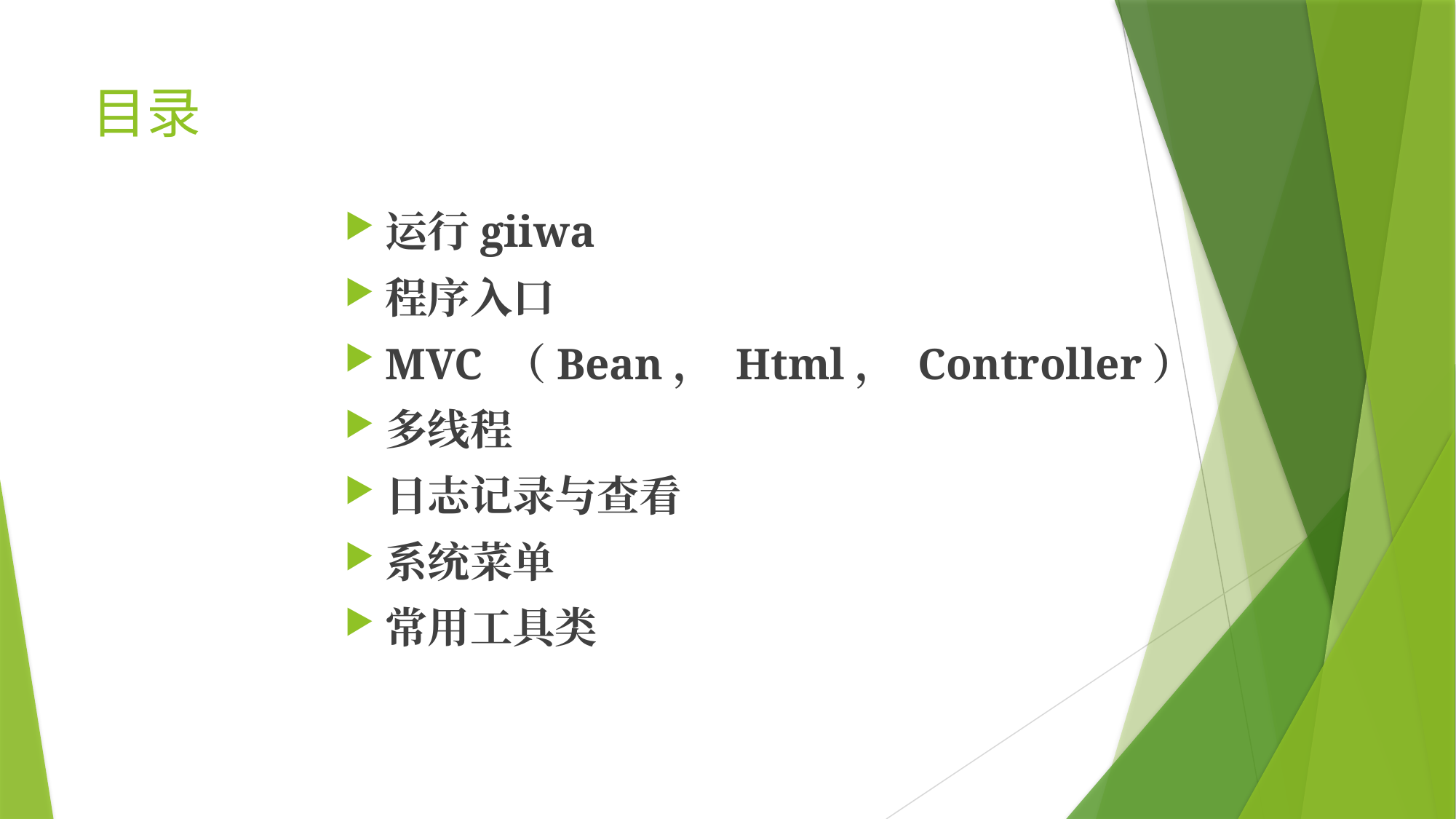

# 目录
运行giiwa
程序入口
MVC （Bean， Html， Controller）
多线程
日志记录与查看
系统菜单
常用工具类